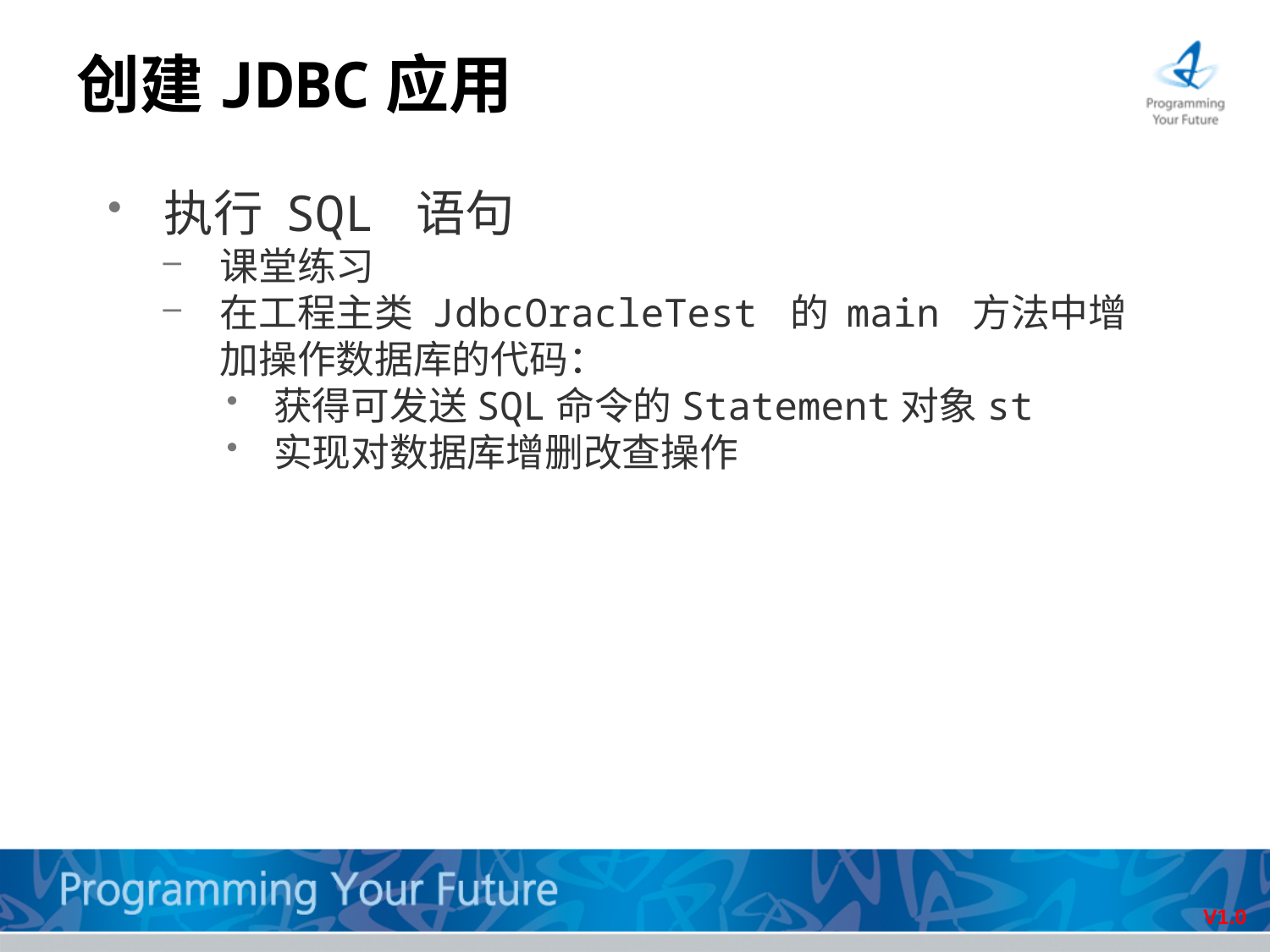

# 创建JDBC应用
执行 SQL 语句
课堂练习
在工程主类 JdbcOracleTest 的 main 方法中增加操作数据库的代码：
获得可发送SQL命令的Statement对象st
实现对数据库增删改查操作